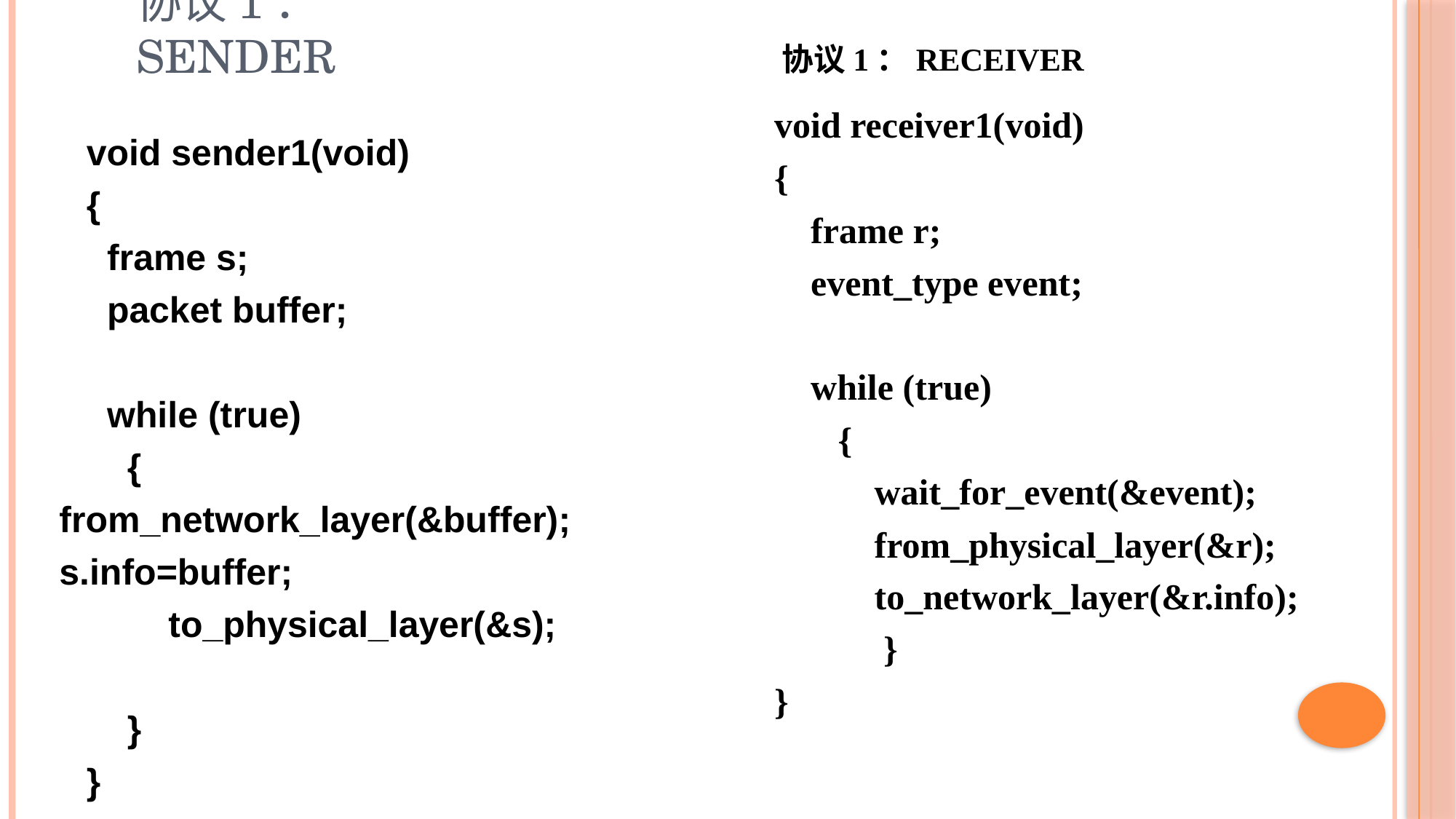

协议1：RECEIVER
协议1：SENDER
void receiver1(void)
{
    frame r;
    event_type event;

    while (true)
       {
           wait_for_event(&event);
           from_physical_layer(&r);
           to_network_layer(&r.info);
	}
}
void sender1(void)
{
  frame s;
  packet buffer;

  while (true)
    {						from_network_layer(&buffer);	s.info=buffer;					to_physical_layer(&s);
    }
}